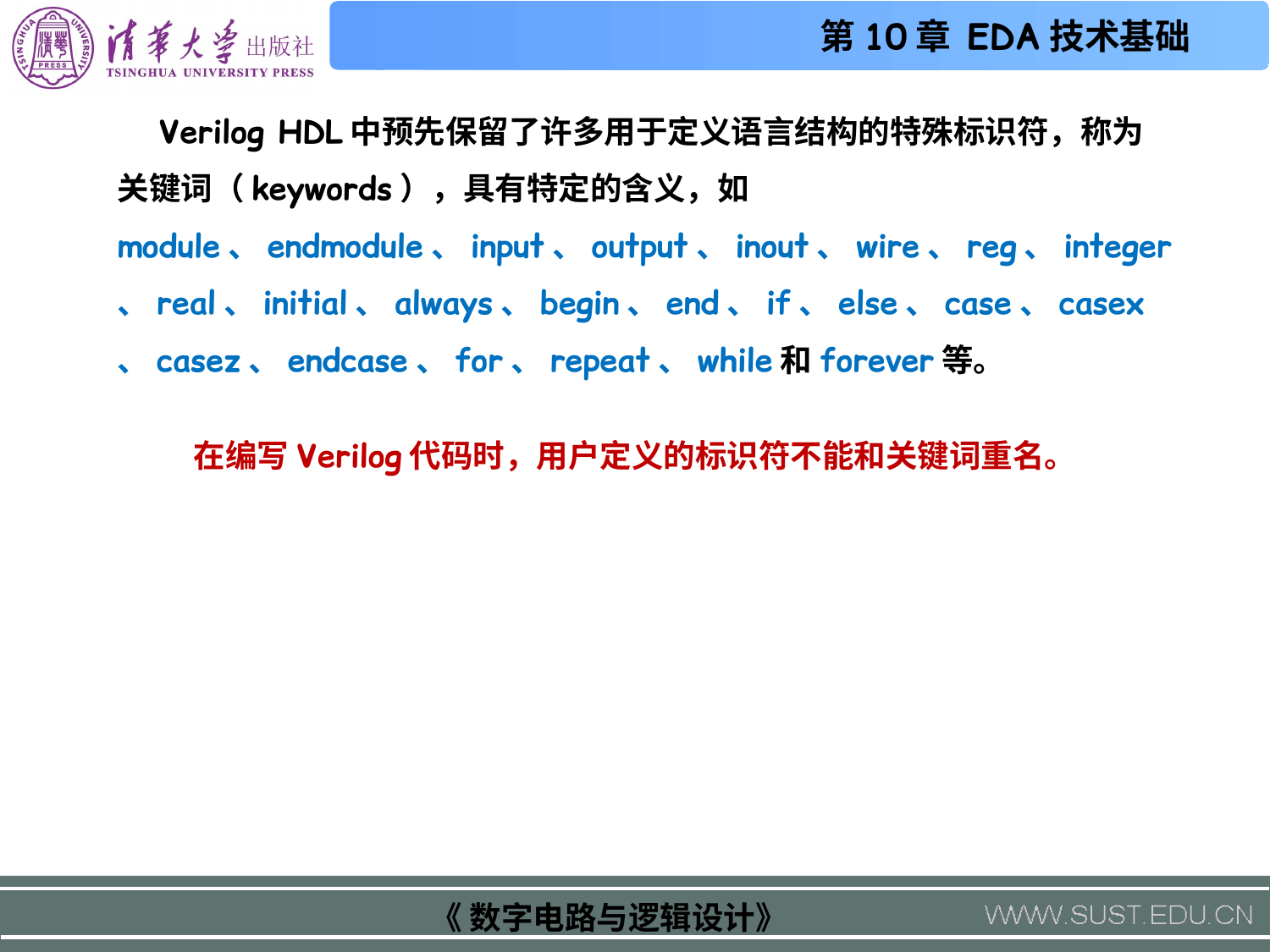

Verilog HDL中预先保留了许多用于定义语言结构的特殊标识符，称为关键词（keywords），具有特定的含义，如module、endmodule、input、output、inout、wire、reg、integer、real、initial、always、begin、end、if、else、case、casex、casez、endcase、for、repeat、while和forever等。
在编写Verilog代码时，用户定义的标识符不能和关键词重名。